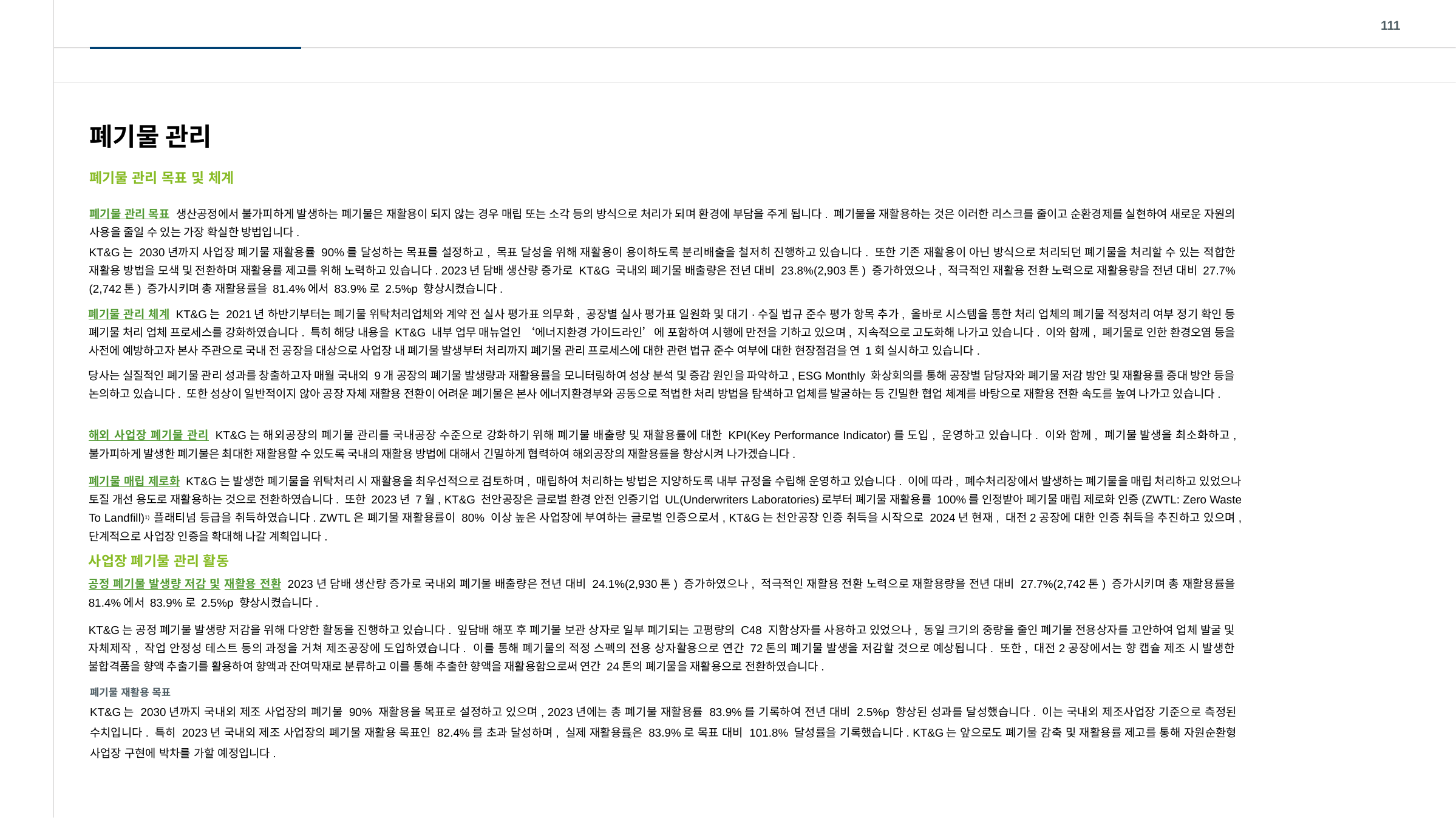

111
폐기물 관리
폐기물 관리 목표 및 체계
폐기물 관리 목표  생산공정에서 불가피하게 발생하는 폐기물은 재활용이 되지 않는 경우 매립 또는 소각 등의 방식으로 처리가 되며 환경에 부담을 주게 됩니다. 폐기물을 재활용하는 것은 이러한 리스크를 줄이고 순환경제를 실현하여 새로운 자원의 사용을 줄일 수 있는 가장 확실한 방법입니다.
KT&G는 2030년까지 사업장 폐기물 재활용률 90%를 달성하는 목표를 설정하고, 목표 달성을 위해 재활용이 용이하도록 분리배출을 철저히 진행하고 있습니다. 또한 기존 재활용이 아닌 방식으로 처리되던 폐기물을 처리할 수 있는 적합한 재활용 방법을 모색 및 전환하며 재활용률 제고를 위해 노력하고 있습니다. 2023년 담배 생산량 증가로 KT&G 국내외 폐기물 배출량은 전년 대비 23.8%(2,903톤) 증가하였으나, 적극적인 재활용 전환 노력으로 재활용량을 전년 대비 27.7% (2,742톤) 증가시키며 총 재활용률을 81.4%에서 83.9%로 2.5%p 향상시켰습니다.
폐기물 관리 체계 KT&G는 2021년 하반기부터는 폐기물 위탁처리업체와 계약 전 실사 평가표 의무화, 공장별 실사 평가표 일원화 및 대기·수질 법규 준수 평가 항목 추가, 올바로 시스템을 통한 처리 업체의 폐기물 적정처리 여부 정기 확인 등 폐기물 처리 업체 프로세스를 강화하였습니다. 특히 해당 내용을 KT&G 내부 업무 매뉴얼인 ‘에너지환경 가이드라인’에 포함하여 시행에 만전을 기하고 있으며, 지속적으로 고도화해 나가고 있습니다. 이와 함께, 폐기물로 인한 환경오염 등을 사전에 예방하고자 본사 주관으로 국내 전 공장을 대상으로 사업장 내 폐기물 발생부터 처리까지 폐기물 관리 프로세스에 대한 관련 법규 준수 여부에 대한 현장점검을 연 1회 실시하고 있습니다.
당사는 실질적인 폐기물 관리 성과를 창출하고자 매월 국내외 9개 공장의 폐기물 발생량과 재활용률을 모니터링하여 성상 분석 및 증감 원인을 파악하고, ESG Monthly 화상회의를 통해 공장별 담당자와 폐기물 저감 방안 및 재활용률 증대 방안 등을 논의하고 있습니다. 또한 성상이 일반적이지 않아 공장 자체 재활용 전환이 어려운 폐기물은 본사 에너지환경부와 공동으로 적법한 처리 방법을 탐색하고 업체를 발굴하는 등 긴밀한 협업 체계를 바탕으로 재활용 전환 속도를 높여 나가고 있습니다.
해외 사업장 폐기물 관리 KT&G는 해외공장의 폐기물 관리를 국내공장 수준으로 강화하기 위해 폐기물 배출량 및 재활용률에 대한 KPI(Key Performance Indicator)를 도입, 운영하고 있습니다. 이와 함께, 폐기물 발생을 최소화하고, 불가피하게 발생한 폐기물은 최대한 재활용할 수 있도록 국내의 재활용 방법에 대해서 긴밀하게 협력하여 해외공장의 재활용률을 향상시켜 나가겠습니다.
폐기물 매립 제로화 KT&G는 발생한 폐기물을 위탁처리 시 재활용을 최우선적으로 검토하며, 매립하여 처리하는 방법은 지양하도록 내부 규정을 수립해 운영하고 있습니다. 이에 따라, 폐수처리장에서 발생하는 폐기물을 매립 처리하고 있었으나 토질 개선 용도로 재활용하는 것으로 전환하였습니다. 또한 2023년 7월, KT&G 천안공장은 글로벌 환경 안전 인증기업 UL(Underwriters Laboratories)로부터 폐기물 재활용률 100%를 인정받아 폐기물 매립 제로화 인증(ZWTL: Zero Waste To Landfill)1) 플래티넘 등급을 취득하였습니다. ZWTL은 폐기물 재활용률이 80% 이상 높은 사업장에 부여하는 글로벌 인증으로서, KT&G는 천안공장 인증 취득을 시작으로 2024년 현재, 대전2공장에 대한 인증 취득을 추진하고 있으며, 단계적으로 사업장 인증을 확대해 나갈 계획입니다.
사업장 폐기물 관리 활동
공정 폐기물 발생량 저감 및 재활용 전환 2023년 담배 생산량 증가로 국내외 폐기물 배출량은 전년 대비 24.1%(2,930톤) 증가하였으나, 적극적인 재활용 전환 노력으로 재활용량을 전년 대비 27.7%(2,742톤) 증가시키며 총 재활용률을 81.4%에서 83.9%로 2.5%p 향상시켰습니다.
KT&G는 공정 폐기물 발생량 저감을 위해 다양한 활동을 진행하고 있습니다. 잎담배 해포 후 폐기물 보관 상자로 일부 폐기되는 고평량의 C48 지함상자를 사용하고 있었으나, 동일 크기의 중량을 줄인 폐기물 전용상자를 고안하여 업체 발굴 및 자체제작, 작업 안정성 테스트 등의 과정을 거쳐 제조공장에 도입하였습니다. 이를 통해 폐기물의 적정 스펙의 전용 상자활용으로 연간 72톤의 폐기물 발생을 저감할 것으로 예상됩니다. 또한, 대전2공장에서는 향 캡슐 제조 시 발생한 불합격품을 향액 추출기를 활용하여 향액과 잔여막재로 분류하고 이를 통해 추출한 향액을 재활용함으로써 연간 24톤의 폐기물을 재활용으로 전환하였습니다.
폐기물 재활용 목표
KT&G는 2030년까지 국내외 제조 사업장의 폐기물 90% 재활용을 목표로 설정하고 있으며, 2023년에는 총 폐기물 재활용률 83.9%를 기록하여 전년 대비 2.5%p 향상된 성과를 달성했습니다. 이는 국내외 제조사업장 기준으로 측정된 수치입니다. 특히 2023년 국내외 제조 사업장의 폐기물 재활용 목표인 82.4%를 초과 달성하며, 실제 재활용률은 83.9%로 목표 대비 101.8% 달성률을 기록했습니다. KT&G는 앞으로도 폐기물 감축 및 재활용률 제고를 통해 자원순환형 사업장 구현에 박차를 가할 예정입니다.

1)